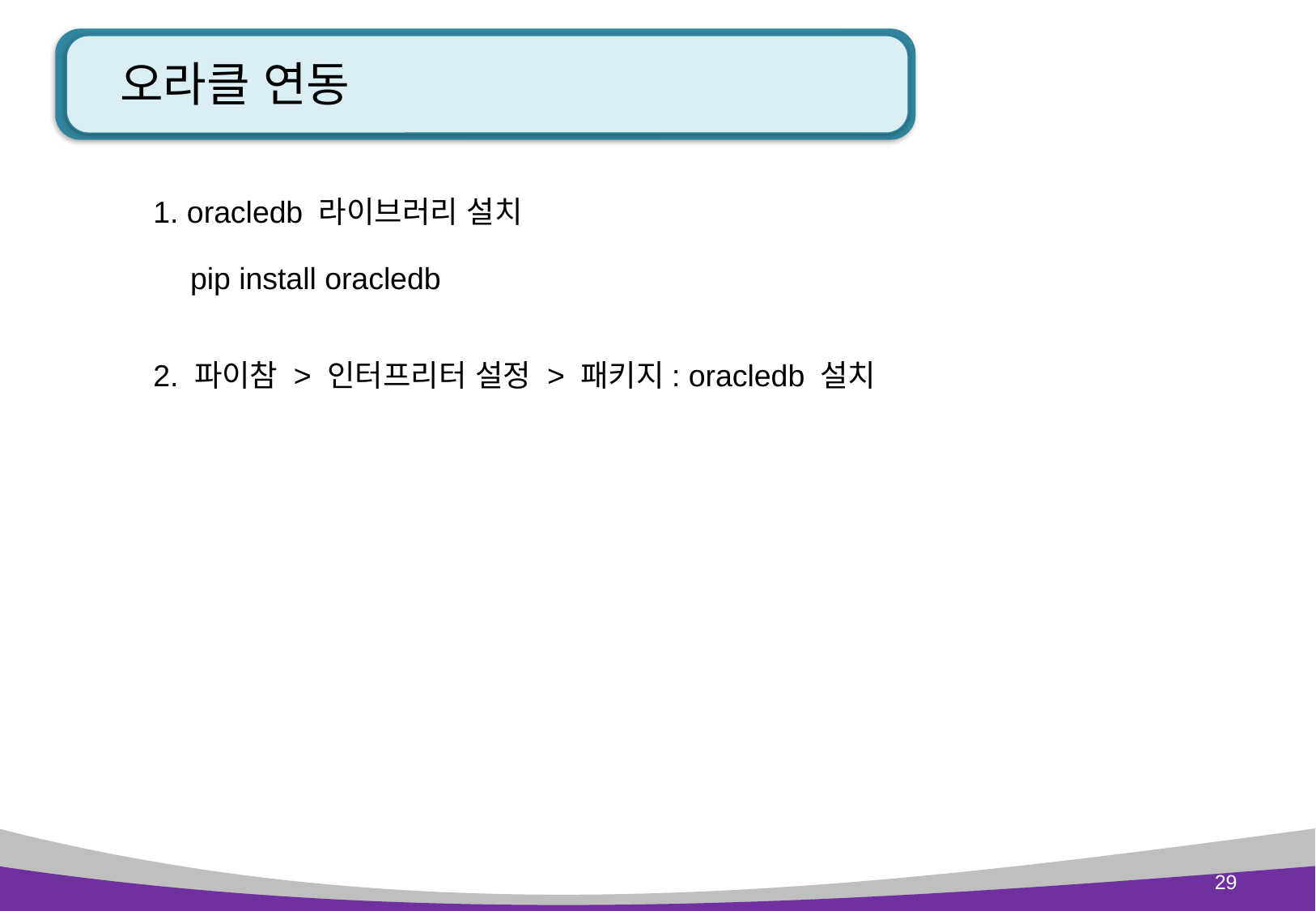

# 오라클 연동
1. oracledb 라이브러리 설치
 pip install oracledb
2. 파이참 > 인터프리터 설정 > 패키지: oracledb 설치
29